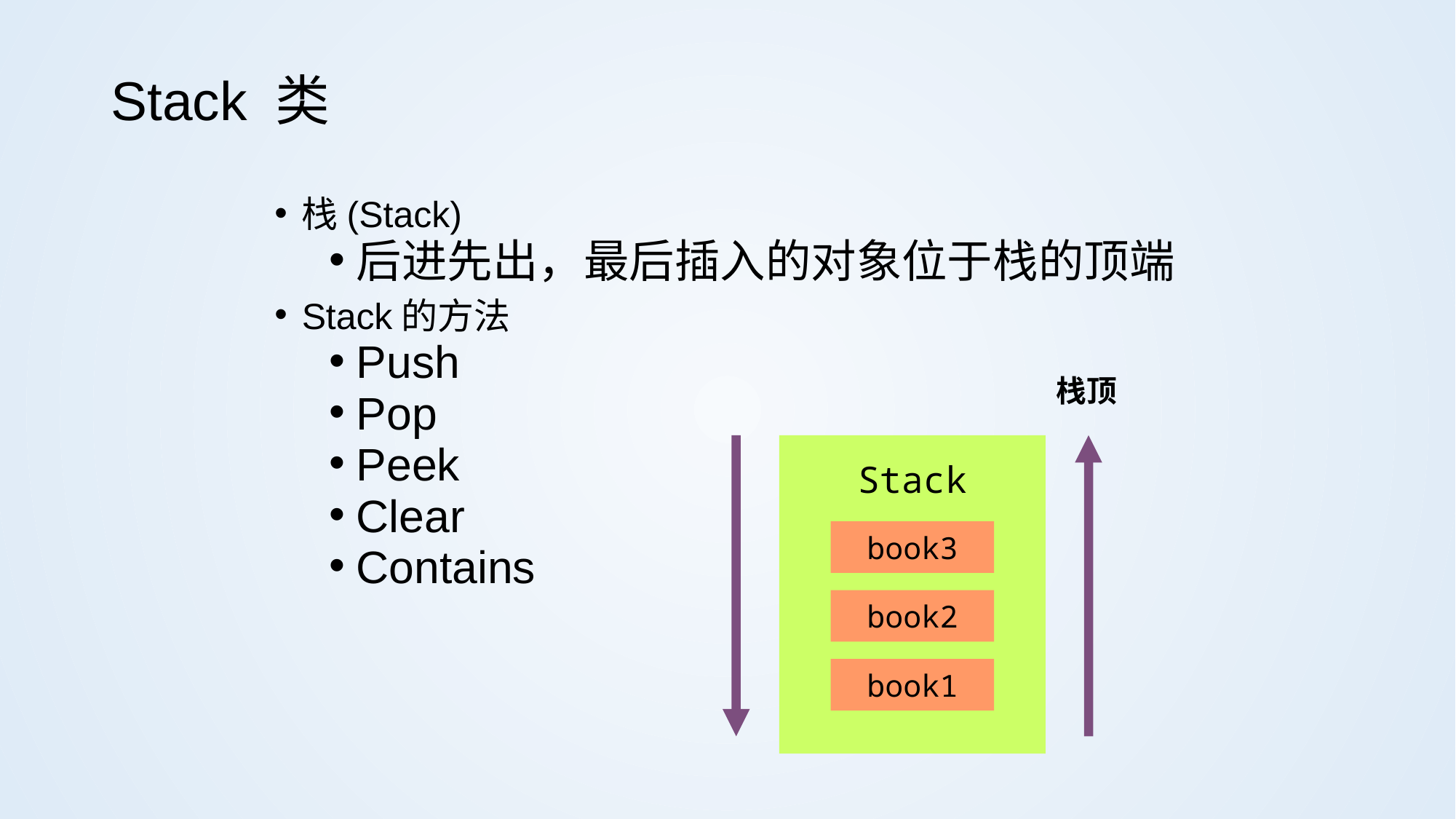

# Stack 类
栈(Stack)
后进先出，最后插入的对象位于栈的顶端
Stack的方法
Push
Pop
Peek
Clear
Contains
栈顶

Stack
book3
book2
book1